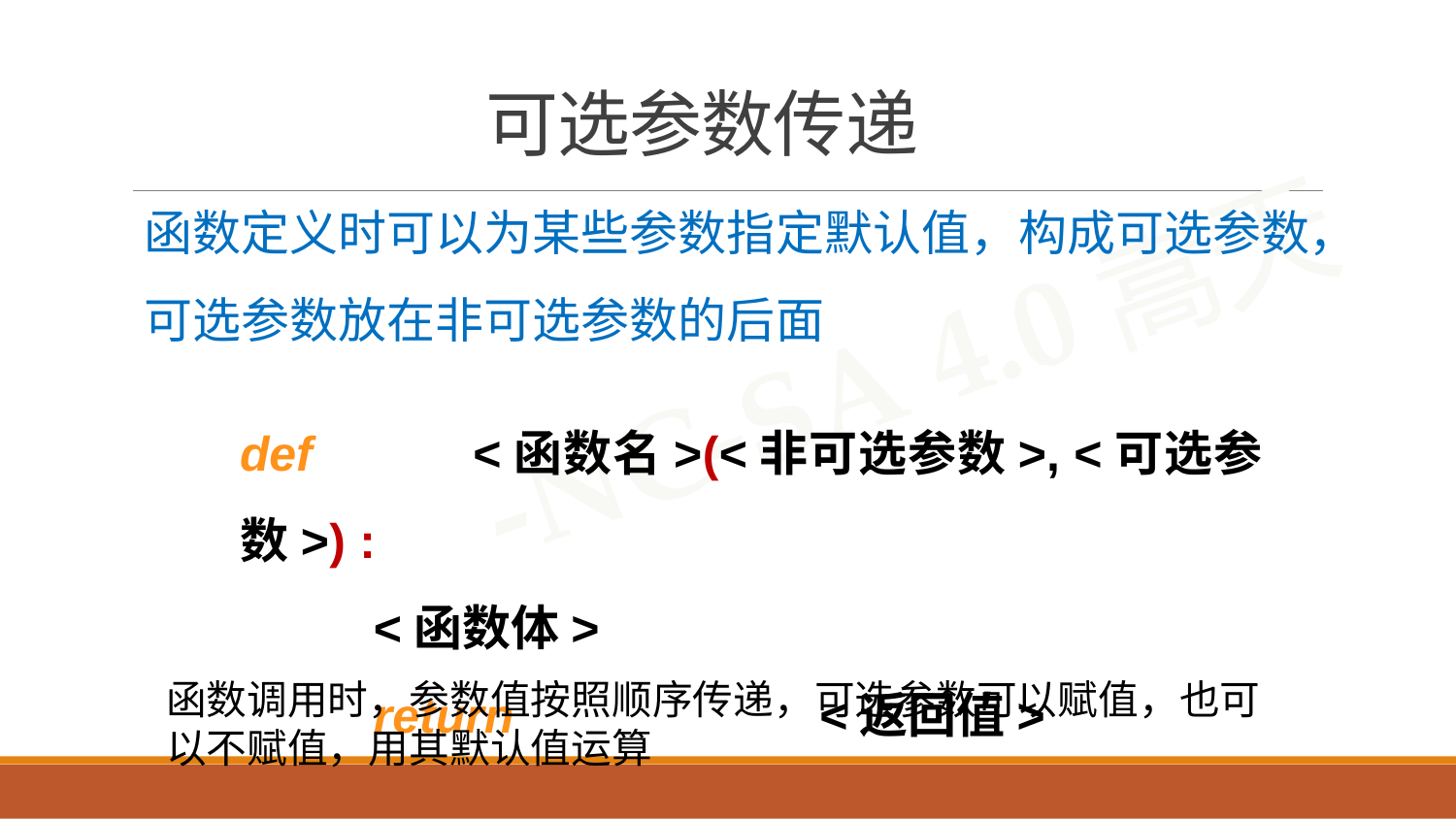

# 可选参数传递
函数定义时可以为某些参数指定默认值，构成可选参数，可选参数放在非可选参数的后面

def	<函数名>(<非可选参数>, <可选参数>) :
<函数体>
return	<返回值>

函数调用时，参数值按照顺序传递，可选参数可以赋值，也可以不赋值，用其默认值运算